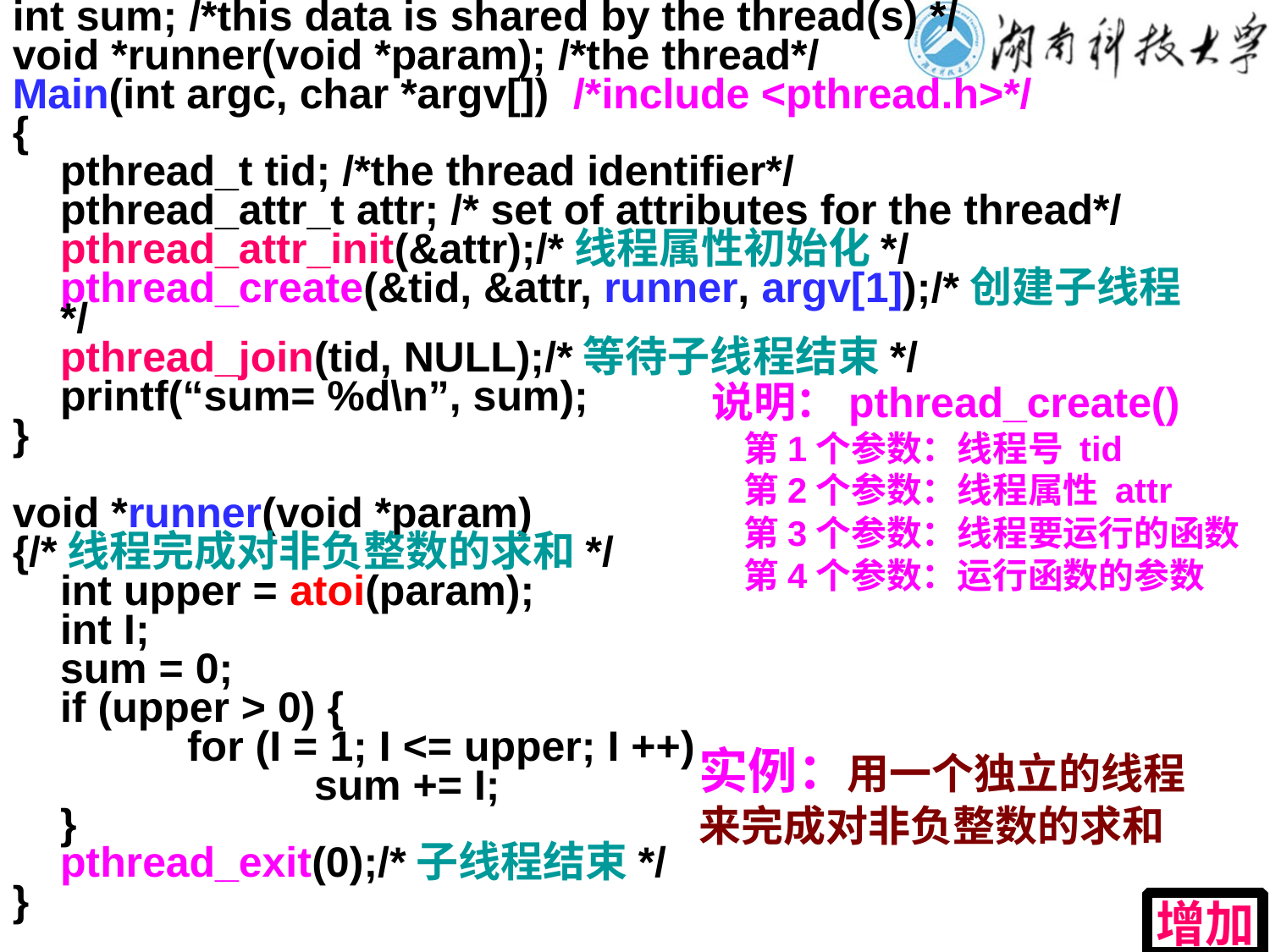

int sum; /*this data is shared by the thread(s) */
void *runner(void *param); /*the thread*/
Main(int argc, char *argv[])  /*include <pthread.h>*/
{
	pthread_t tid; /*the thread identifier*/
	pthread_attr_t attr; /* set of attributes for the thread*/
	pthread_attr_init(&attr);/*线程属性初始化*/
	pthread_create(&tid, &attr, runner, argv[1]);/*创建子线程*/
	pthread_join(tid, NULL);/*等待子线程结束*/
	printf(“sum= %d\n”, sum);
}

void *runner(void *param)
{/*线程完成对非负整数的求和*/
	int upper = atoi(param);
	int I;
	sum = 0;
	if (upper > 0) {
		for (I = 1; I <= upper; I ++)
			sum += I;
	}
	pthread_exit(0);/*子线程结束*/
}
说明：pthread_create()
   第1个参数：线程号 tid
   第2个参数：线程属性 attr
   第3个参数：线程要运行的函数
   第4个参数：运行函数的参数
实例：用一个独立的线程来完成对非负整数的求和
增加